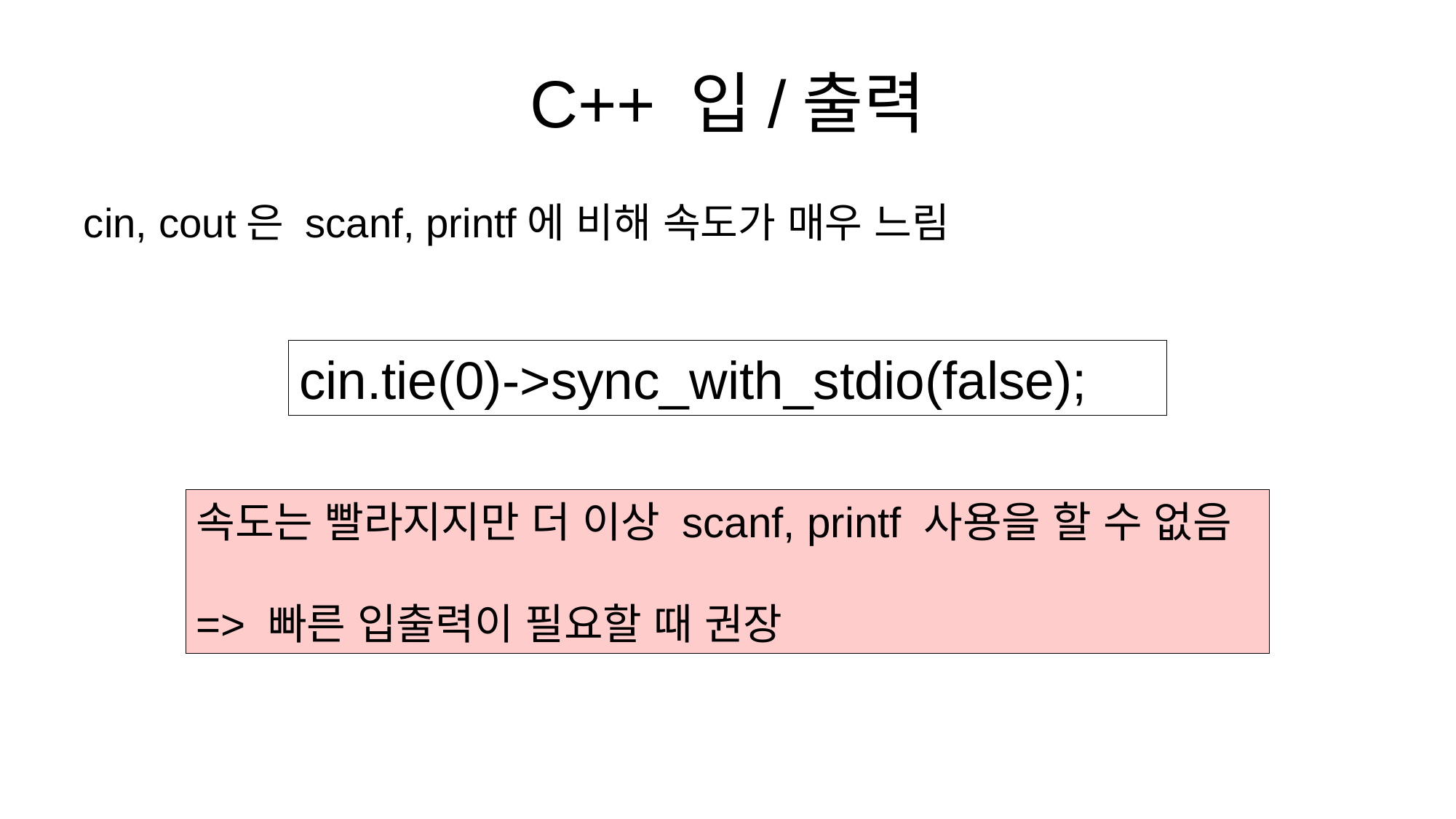

# C++ 입/출력
cin, cout은 scanf, printf에 비해 속도가 매우 느림
cin.tie(0)->sync_with_stdio(false);
속도는 빨라지지만 더 이상 scanf, printf 사용을 할 수 없음

=> 빠른 입출력이 필요할 때 권장